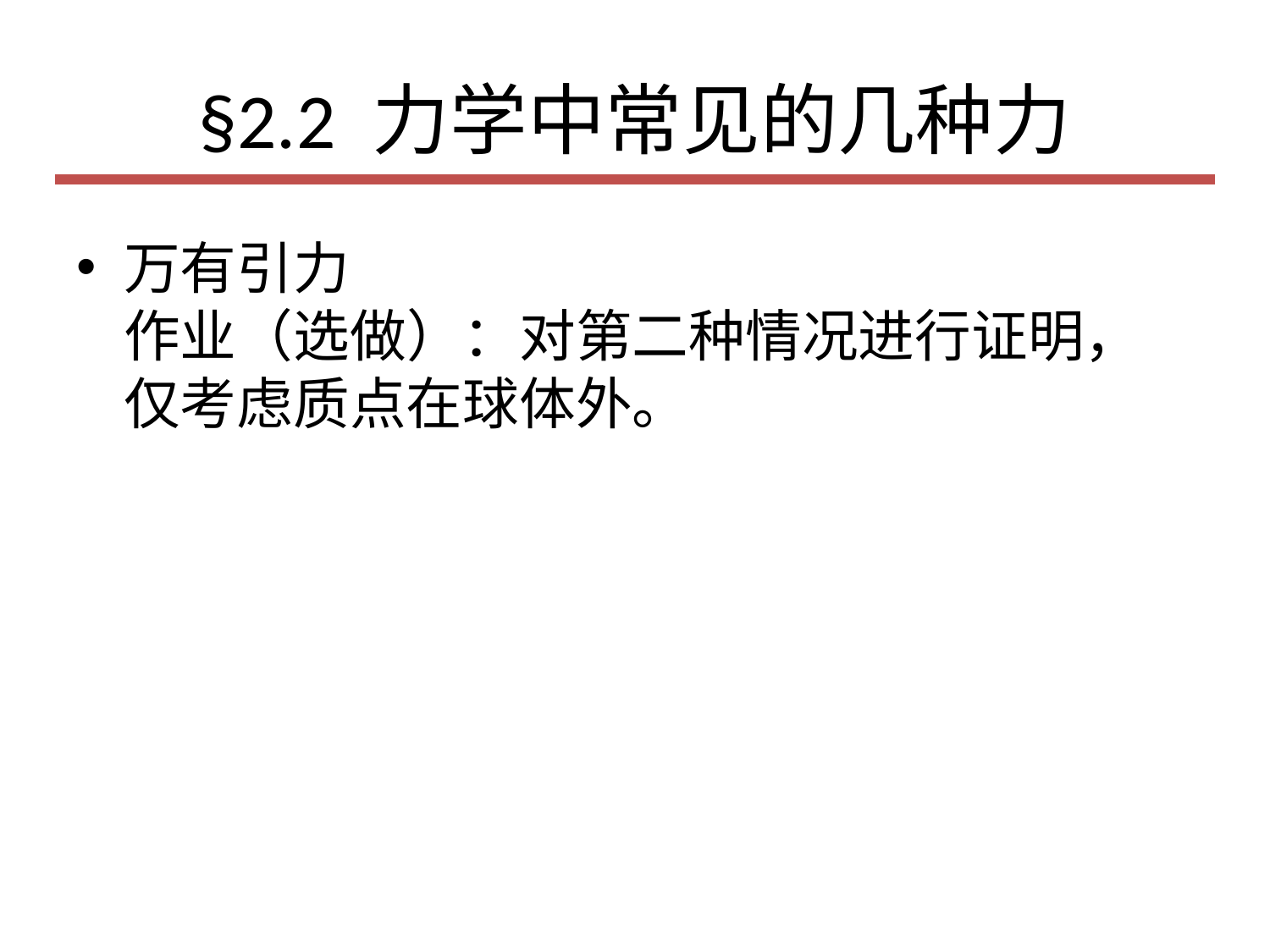

# §2.2 力学中常见的几种力
万有引力
作业（选做）：对第二种情况进行证明，仅考虑质点在球体外。